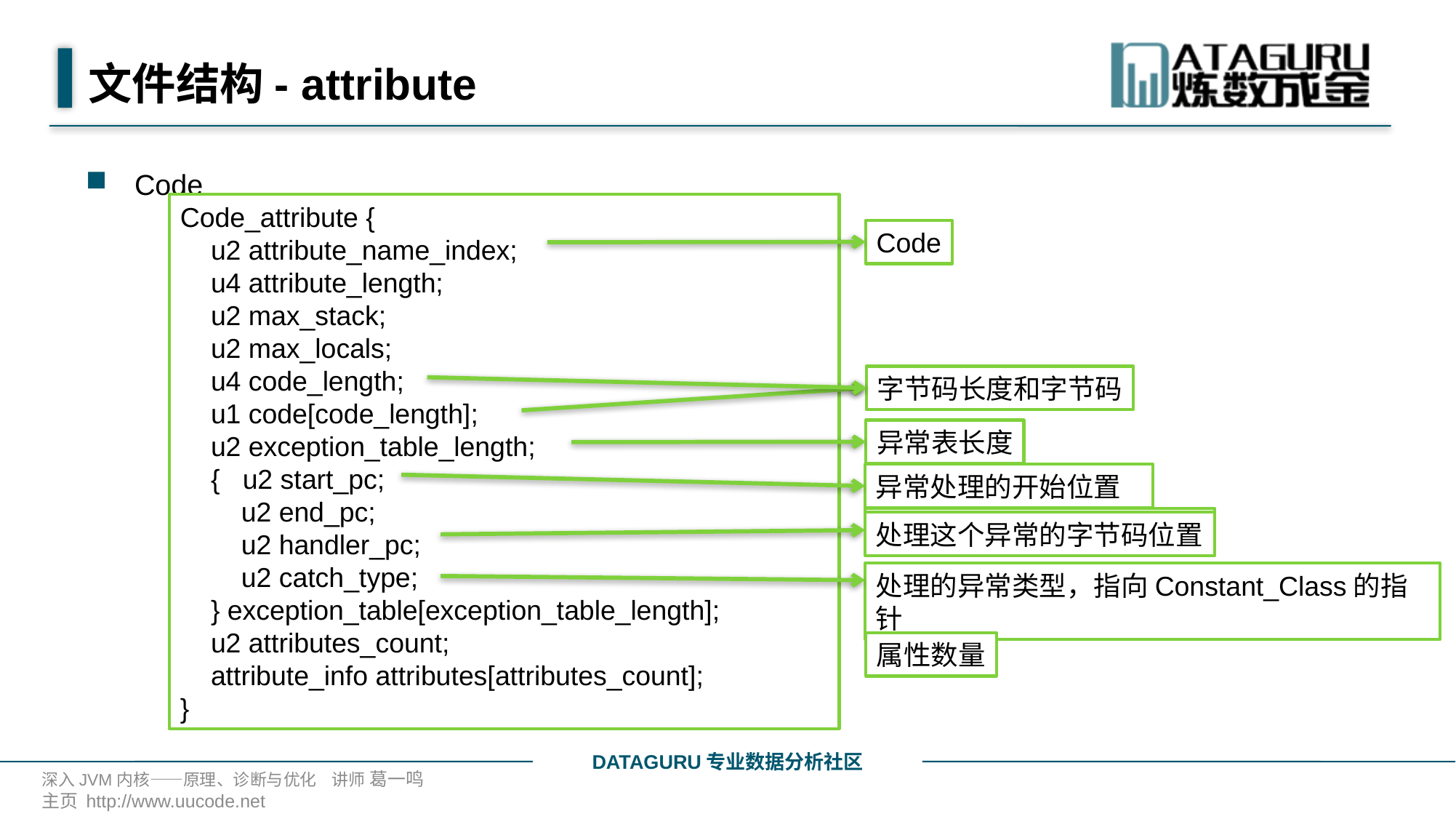

# 文件结构- attribute
Code

Code_attribute {
    u2 attribute_name_index;
    u4 attribute_length;
    u2 max_stack;
    u2 max_locals;
    u4 code_length;
    u1 code[code_length];
    u2 exception_table_length;
    {   u2 start_pc;
        u2 end_pc;
        u2 handler_pc;
        u2 catch_type;
    } exception_table[exception_table_length];
    u2 attributes_count;
    attribute_info attributes[attributes_count];
}
Code
字节码长度和字节码
异常表长度
异常处理的开始位置
处理这个异常的字节码位置
处理这个异常的字节码位置
处理的异常类型，指向Constant_Class的指针
属性数量